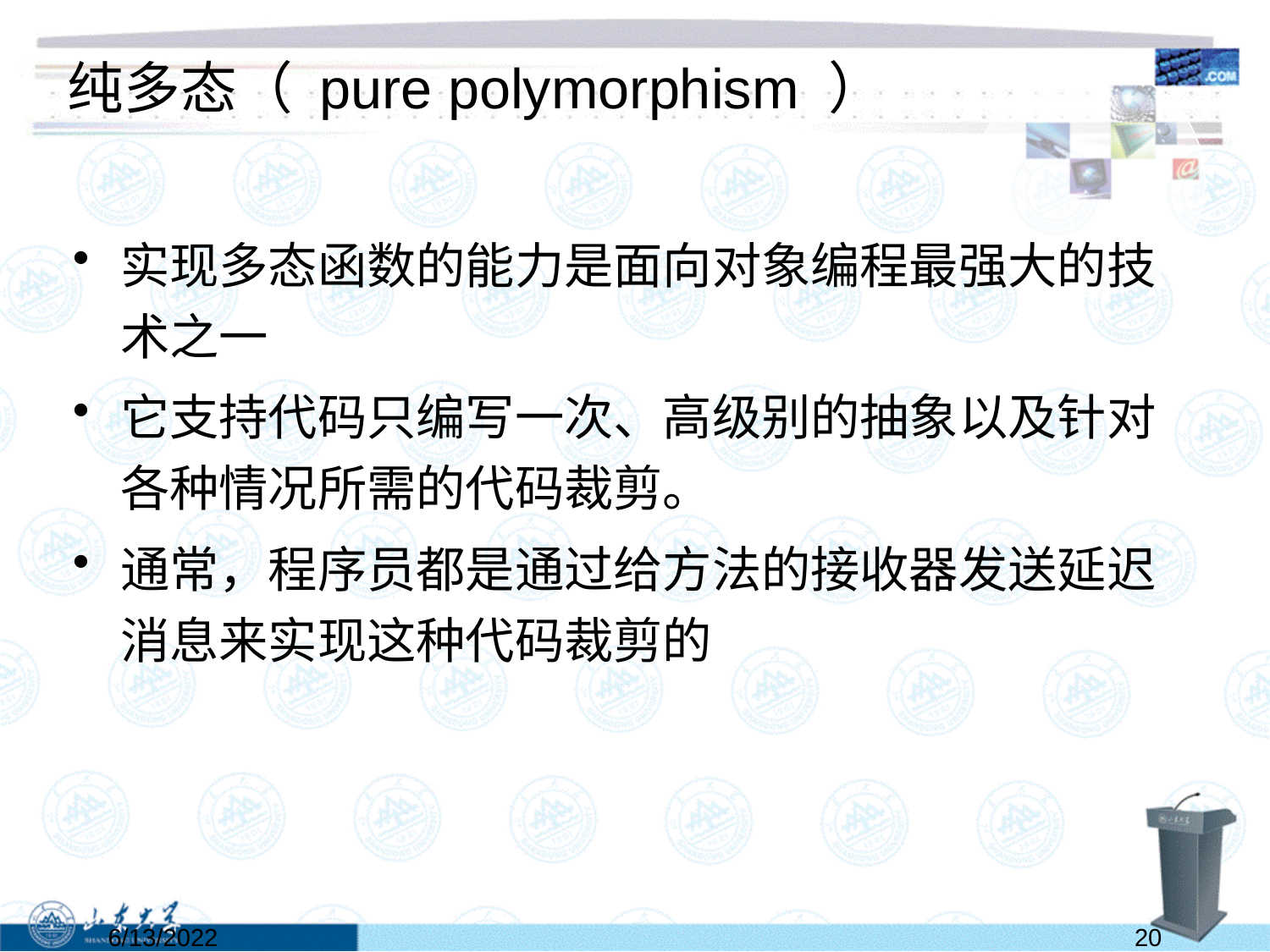

# 纯多态（ pure polymorphism ）
实现多态函数的能力是面向对象编程最强大的技术之一
它支持代码只编写一次、高级别的抽象以及针对各种情况所需的代码裁剪。
通常，程序员都是通过给方法的接收器发送延迟消息来实现这种代码裁剪的
6/13/2022
20